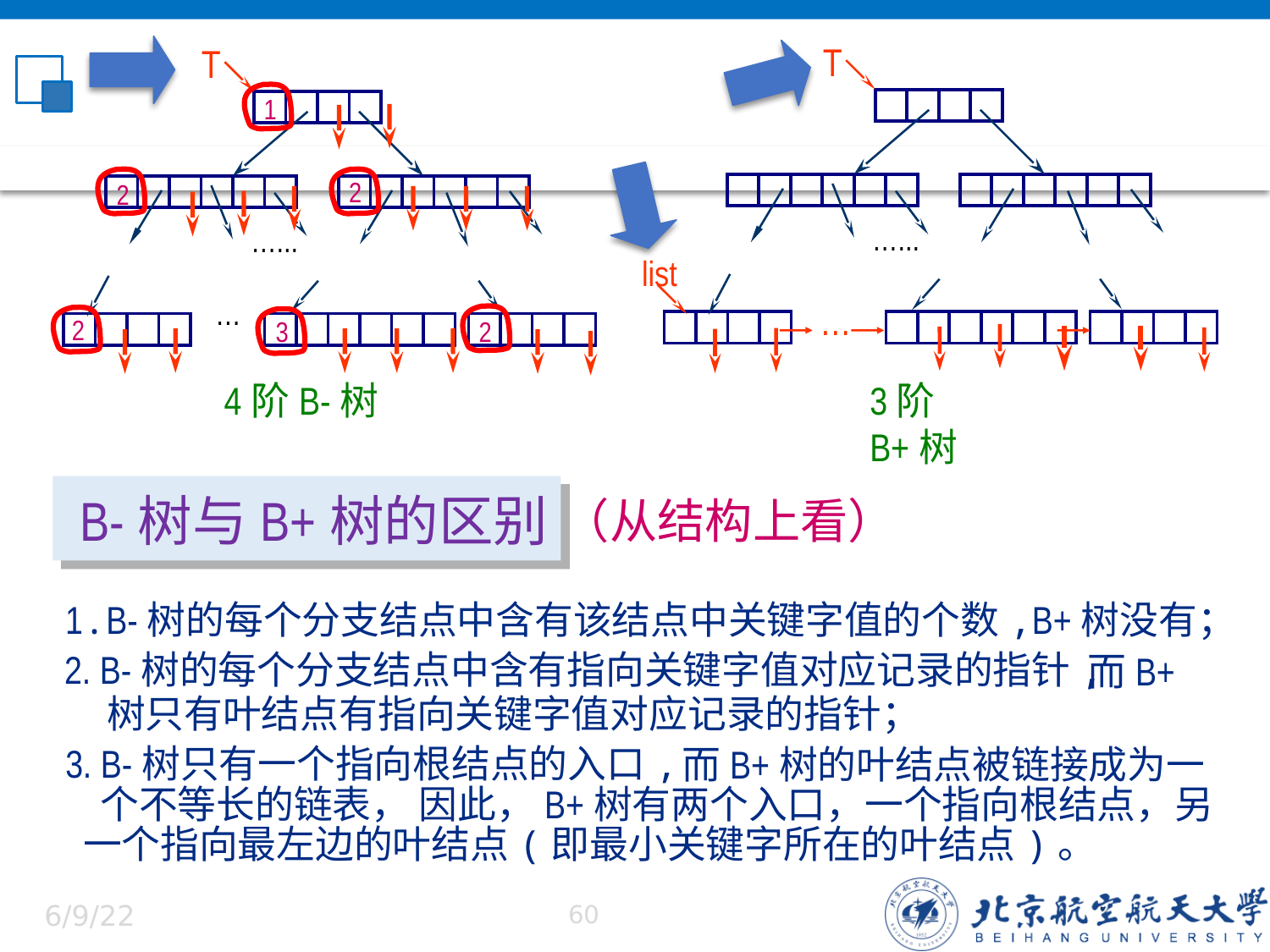

T
T

1

2
2

…...

…
2
3
2

…...
list

…

4阶B-树
3阶B+树

B-树与B+树的区别
（从结构上看）
1.B-树的每个分支结点中含有该结点中关键字值的个数,B+树没有；
2. B-树的每个分支结点中含有指向关键字值对应记录的指针,
                                                                                                                     而B+
    树只有叶结点有指向关键字值对应记录的指针；
3. B-树只有一个指向根结点的入口,
                                                                       而B+树的叶结点被链接成为一
    个不等长的链表， 因此，B+树有两个入口，一个指向根结点，另
  一个指向最左边的叶结点(即最小关键字所在的叶结点)。
6/9/22
60